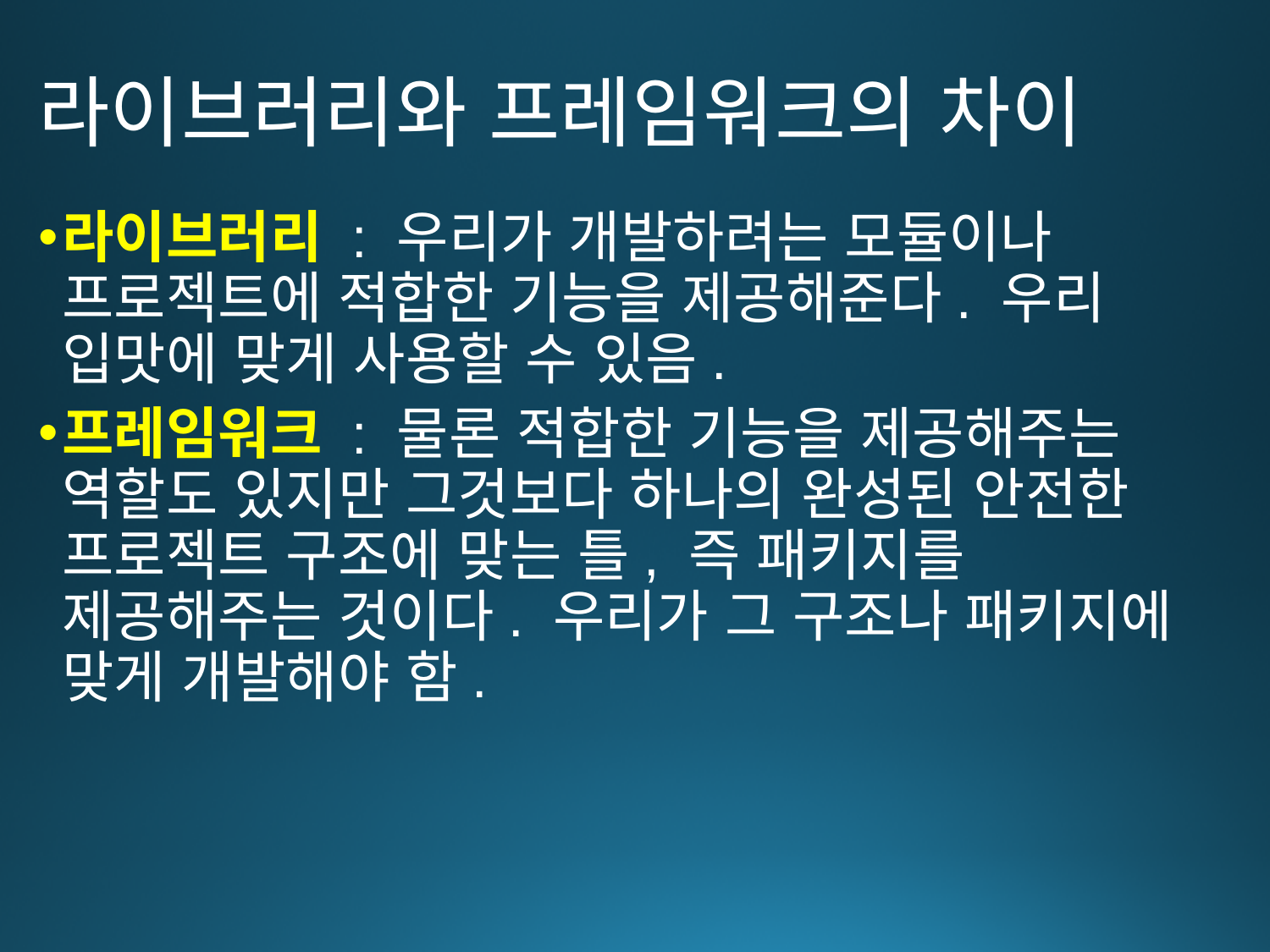

# 라이브러리와 프레임워크의 차이
라이브러리 : 우리가 개발하려는 모듈이나 프로젝트에 적합한 기능을 제공해준다. 우리 입맛에 맞게 사용할 수 있음.
프레임워크 : 물론 적합한 기능을 제공해주는 역할도 있지만 그것보다 하나의 완성된 안전한 프로젝트 구조에 맞는 틀, 즉 패키지를 제공해주는 것이다. 우리가 그 구조나 패키지에 맞게 개발해야 함.